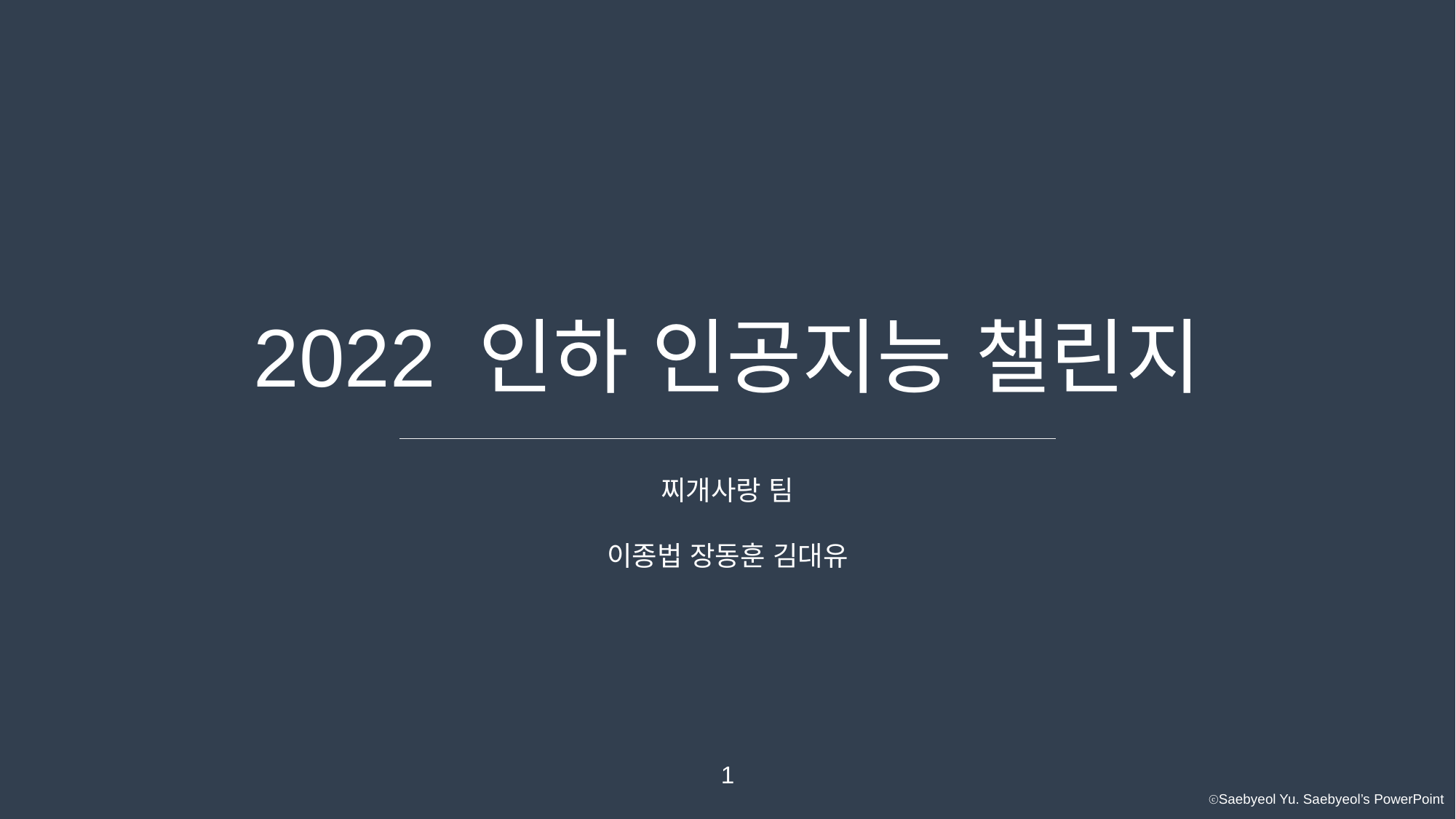

2022 인하 인공지능 챌린지
찌개사랑 팀

이종법 장동훈 김대유
1